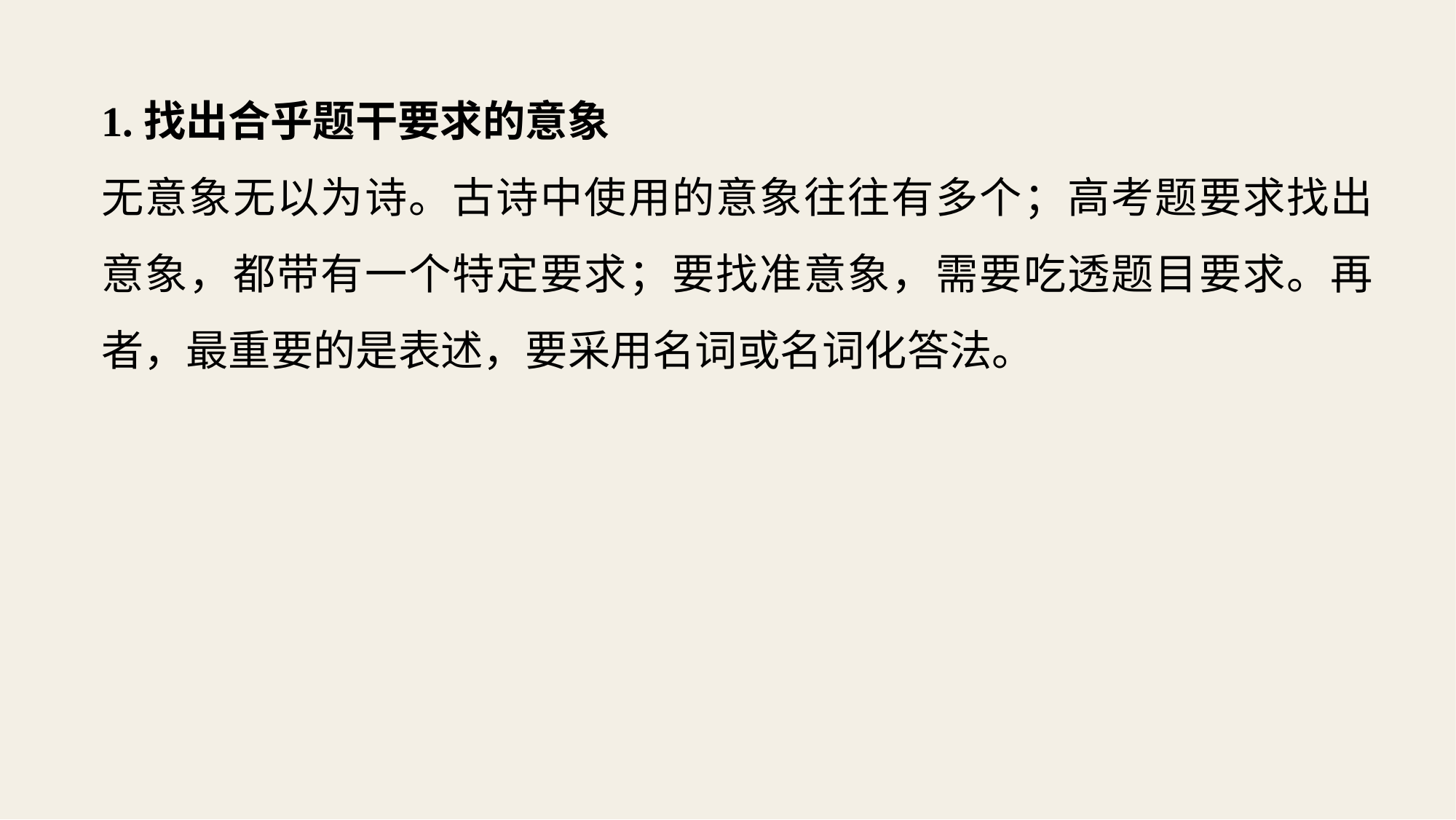

1.找出合乎题干要求的意象
无意象无以为诗。古诗中使用的意象往往有多个；高考题要求找出意象，都带有一个特定要求；要找准意象，需要吃透题目要求。再者，最重要的是表述，要采用名词或名词化答法。